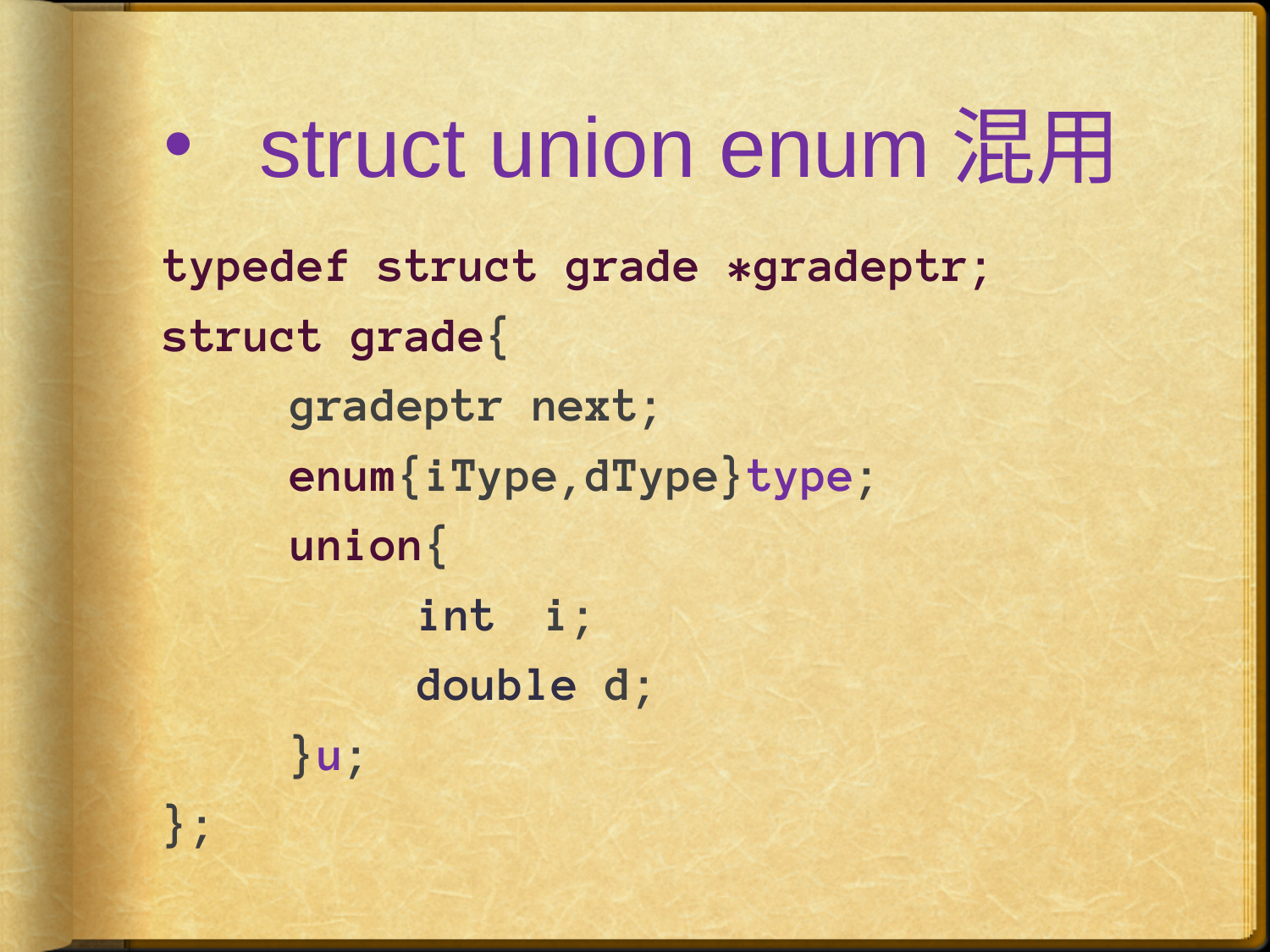

# struct union enum混用
typedef struct grade *gradeptr;
struct grade{
	gradeptr next;
	enum{iType,dType}type;
	union{
		int 	i;
		double d;
	}u;
};